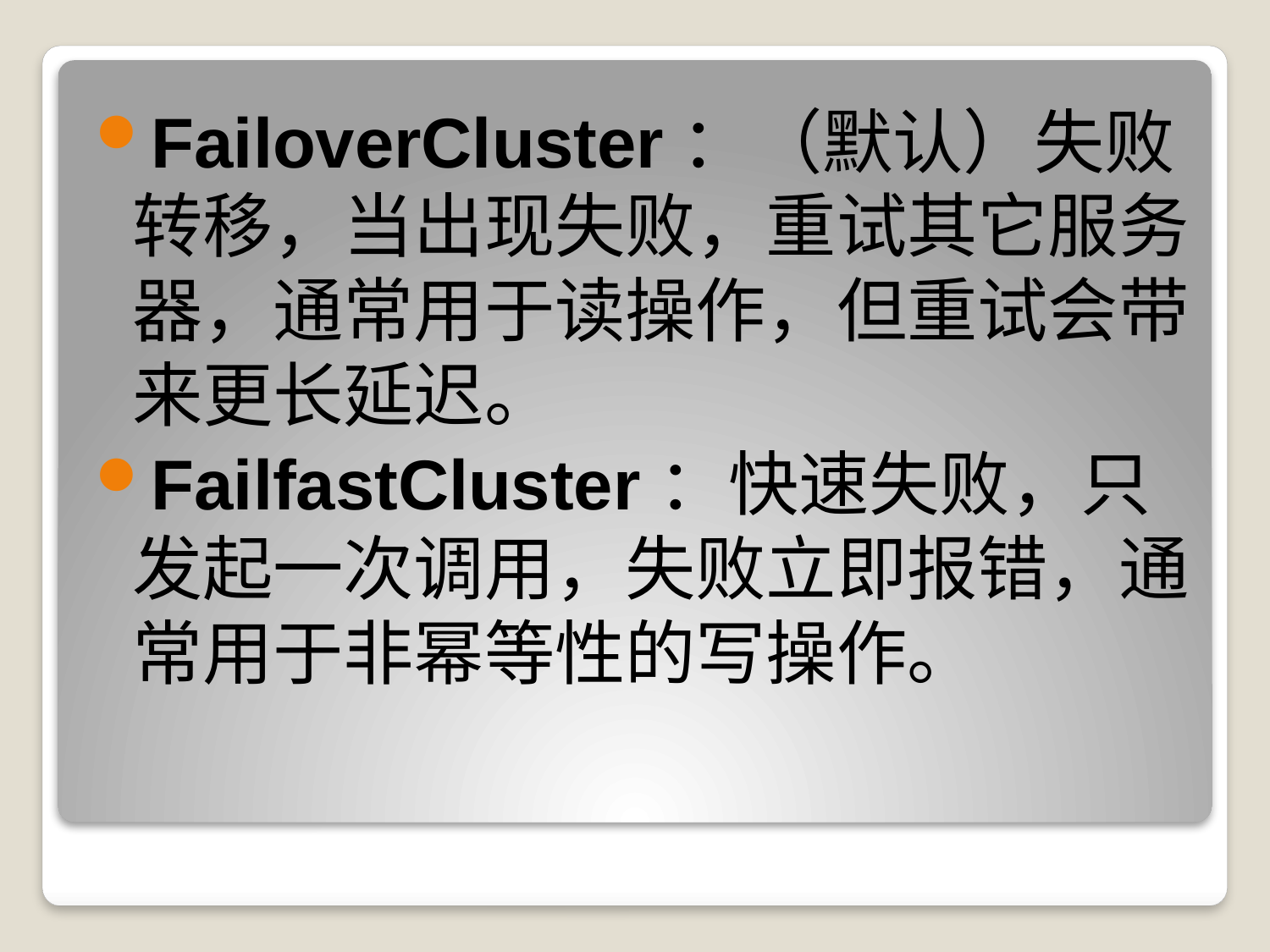

FailoverCluster：（默认）失败转移，当出现失败，重试其它服务器，通常用于读操作，但重试会带来更长延迟。
FailfastCluster：快速失败，只发起一次调用，失败立即报错，通常用于非幂等性的写操作。